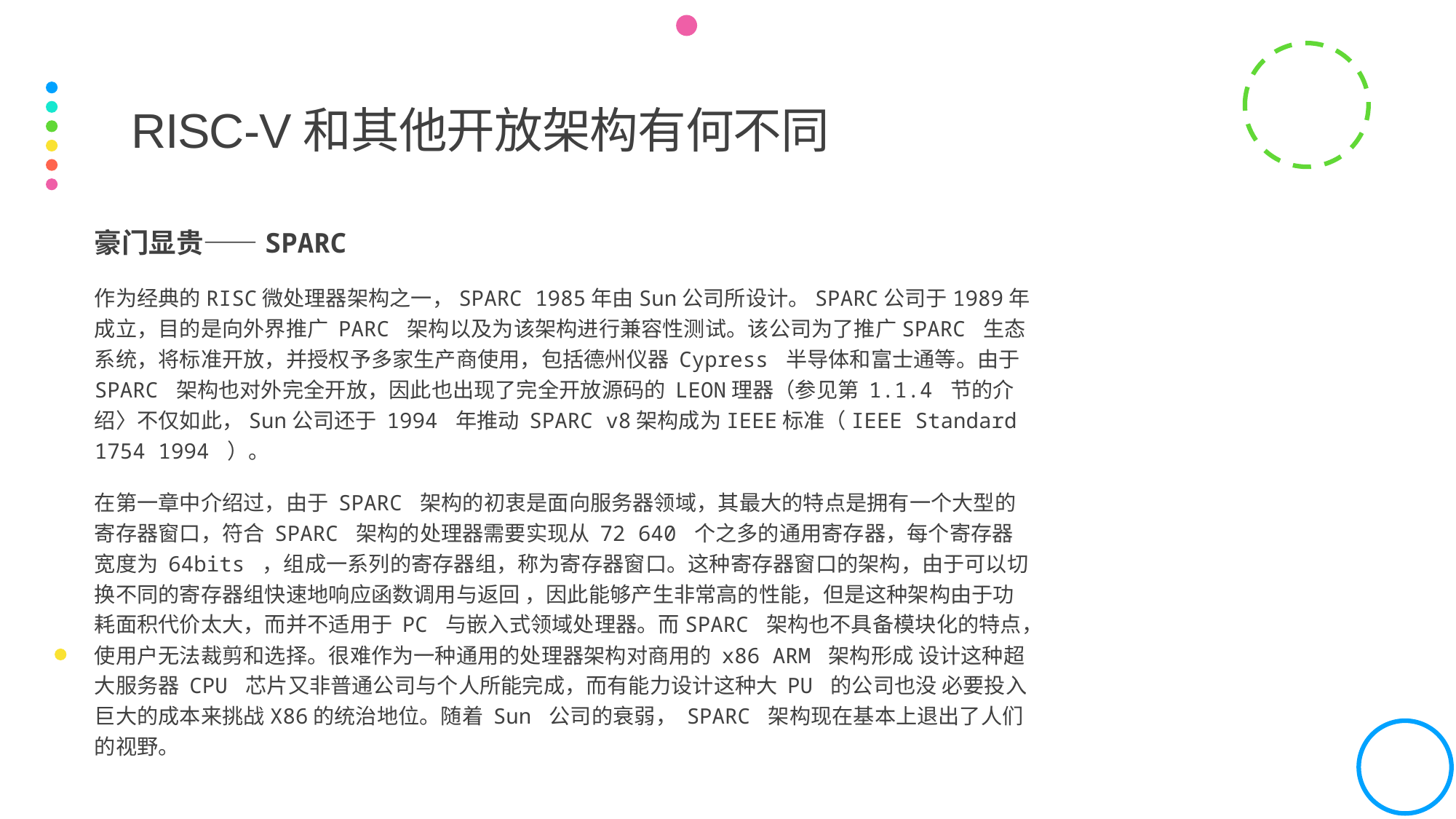

# RISC-V和其他开放架构有何不同
豪门显贵——SPARC
作为经典的RISC微处理器架构之一，SPARC 1985年由Sun公司所设计。SPARC公司于1989年成立，目的是向外界推广 PARC 架构以及为该架构进行兼容性测试。该公司为了推广SPARC 生态系统，将标准开放，并授权予多家生产商使用，包括德州仪器 Cypress 半导体和富士通等。由于 SPARC 架构也对外完全开放，因此也出现了完全开放源码的 LEON理器（参见第 1.1.4 节的介绍〉不仅如此，Sun公司还于 1994 年推动 SPARC v8架构成为IEEE标准（IEEE Standard 1754 1994 ）。
在第一章中介绍过，由于 SPARC 架构的初衷是面向服务器领域，其最大的特点是拥有一个大型的寄存器窗口，符合 SPARC 架构的处理器需要实现从 72 640 个之多的通用寄存器，每个寄存器宽度为 64bits ，组成一系列的寄存器组，称为寄存器窗口。这种寄存器窗口的架构，由于可以切换不同的寄存器组快速地响应函数调用与返回 ，因此能够产生非常高的性能，但是这种架构由于功耗面积代价太大，而并不适用于 PC 与嵌入式领域处理器。而SPARC 架构也不具备模块化的特点，使用户无法裁剪和选择。很难作为一种通用的处理器架构对商用的 x86 ARM 架构形成 设计这种超大服务器 CPU 芯片又非普通公司与个人所能完成，而有能力设计这种大 PU 的公司也没 必要投入巨大的成本来挑战X86的统治地位。随着 Sun 公司的衰弱， SPARC 架构现在基本上退出了人们的视野。